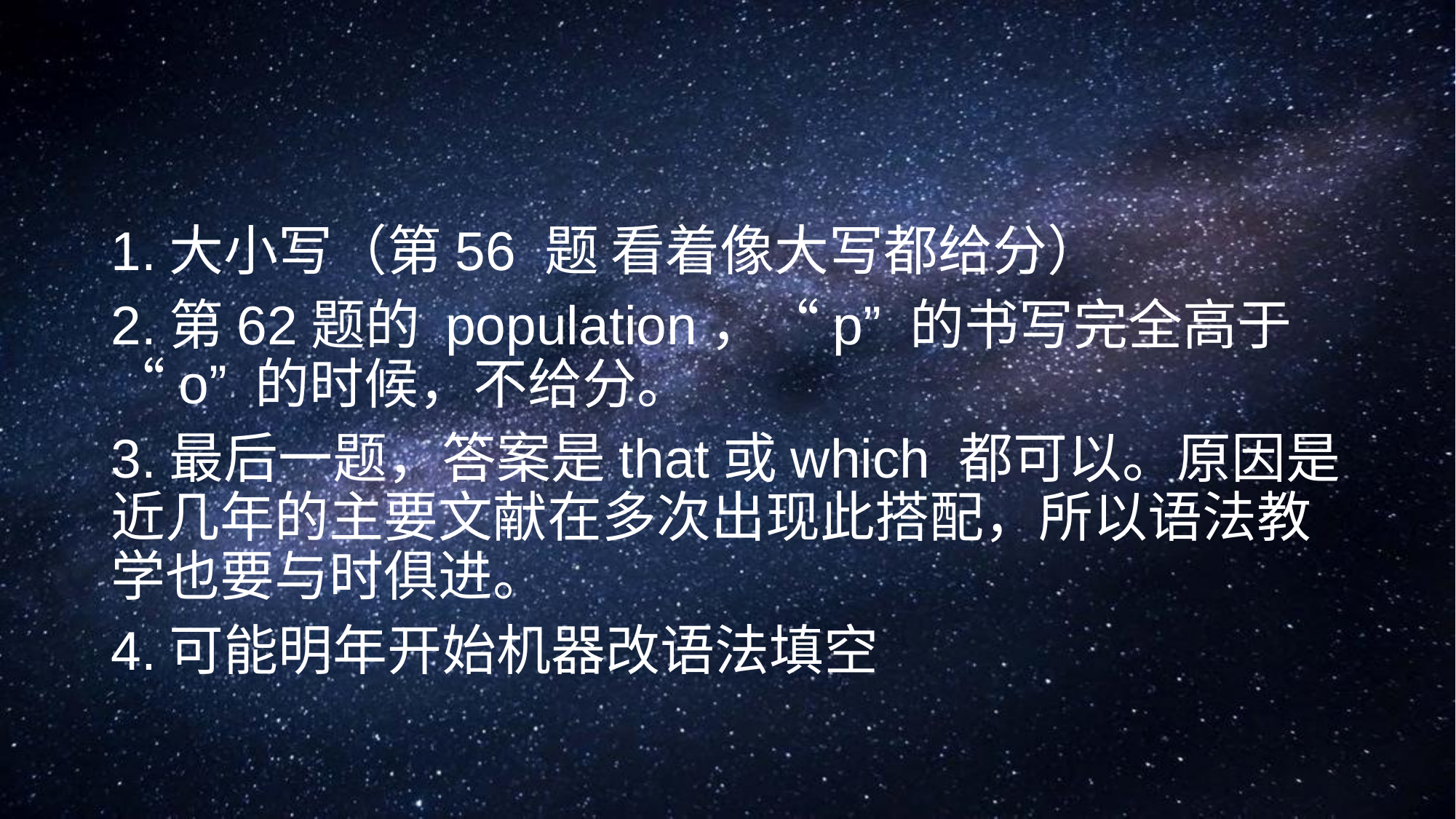

#
1.大小写（第56 题 看着像大写都给分）
2.第62题的 population，“p” 的书写完全高于“o” 的时候，不给分。
3.最后一题，答案是that或which 都可以。原因是近几年的主要文献在多次出现此搭配，所以语法教学也要与时俱进。
4.可能明年开始机器改语法填空